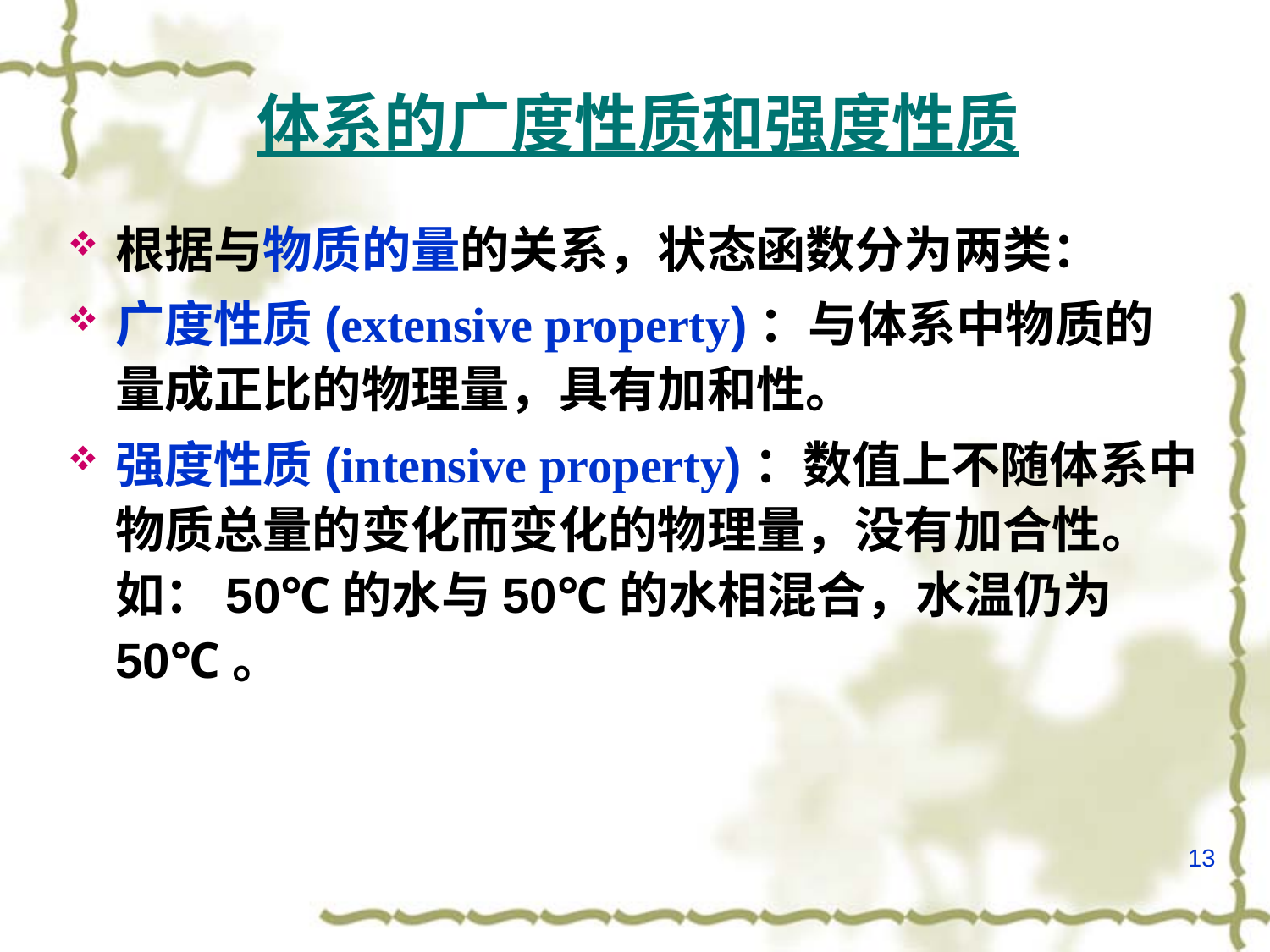

# 体系的广度性质和强度性质
根据与物质的量的关系，状态函数分为两类：
广度性质(extensive property)：与体系中物质的量成正比的物理量，具有加和性。
强度性质(intensive property)：数值上不随体系中物质总量的变化而变化的物理量，没有加合性。  如：50℃的水与50℃的水相混合，水温仍为50℃。
13